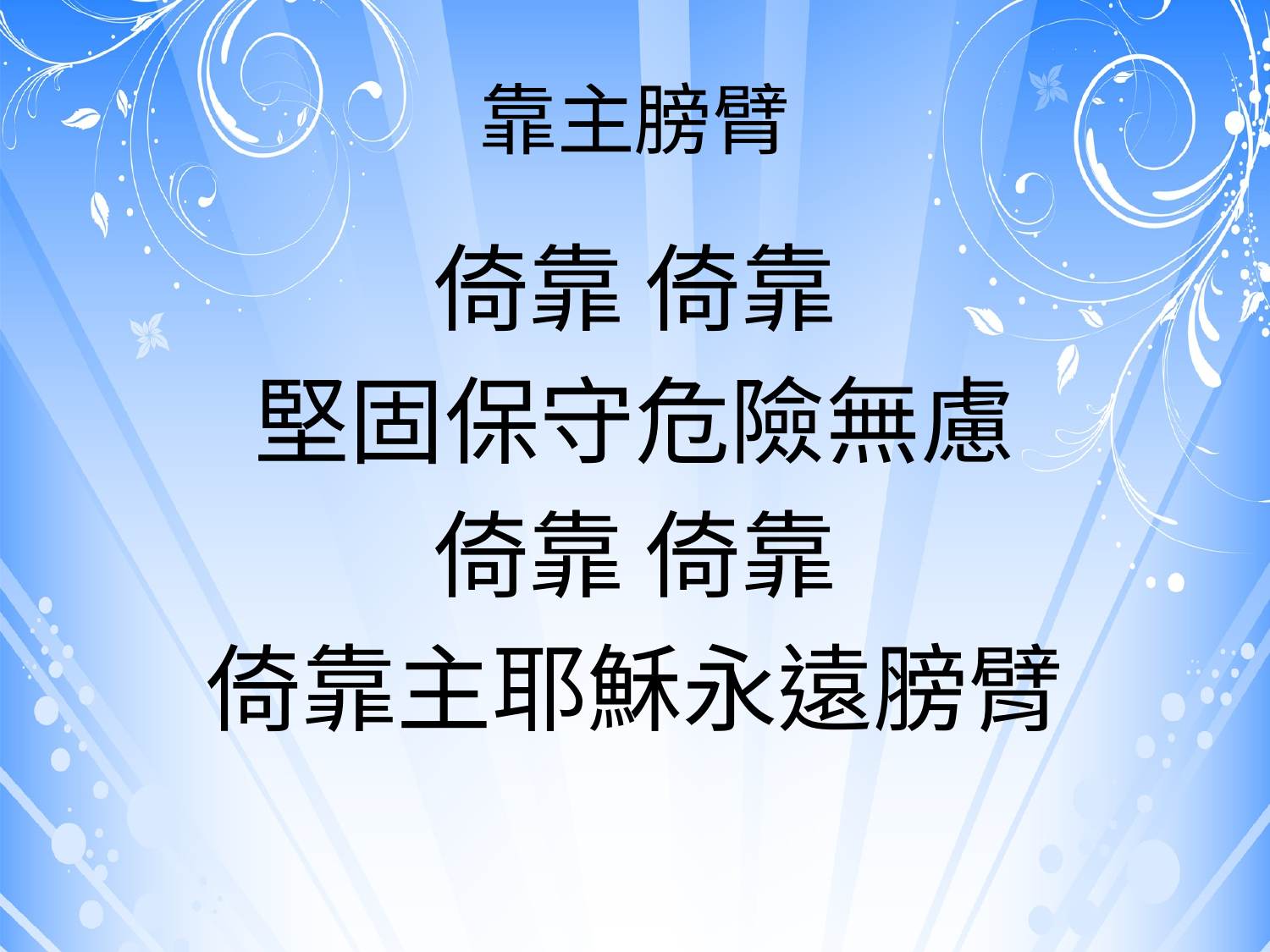

# 靠主膀臂
倚靠 倚靠
堅固保守危險無慮
倚靠 倚靠
倚靠主耶穌永遠膀臂